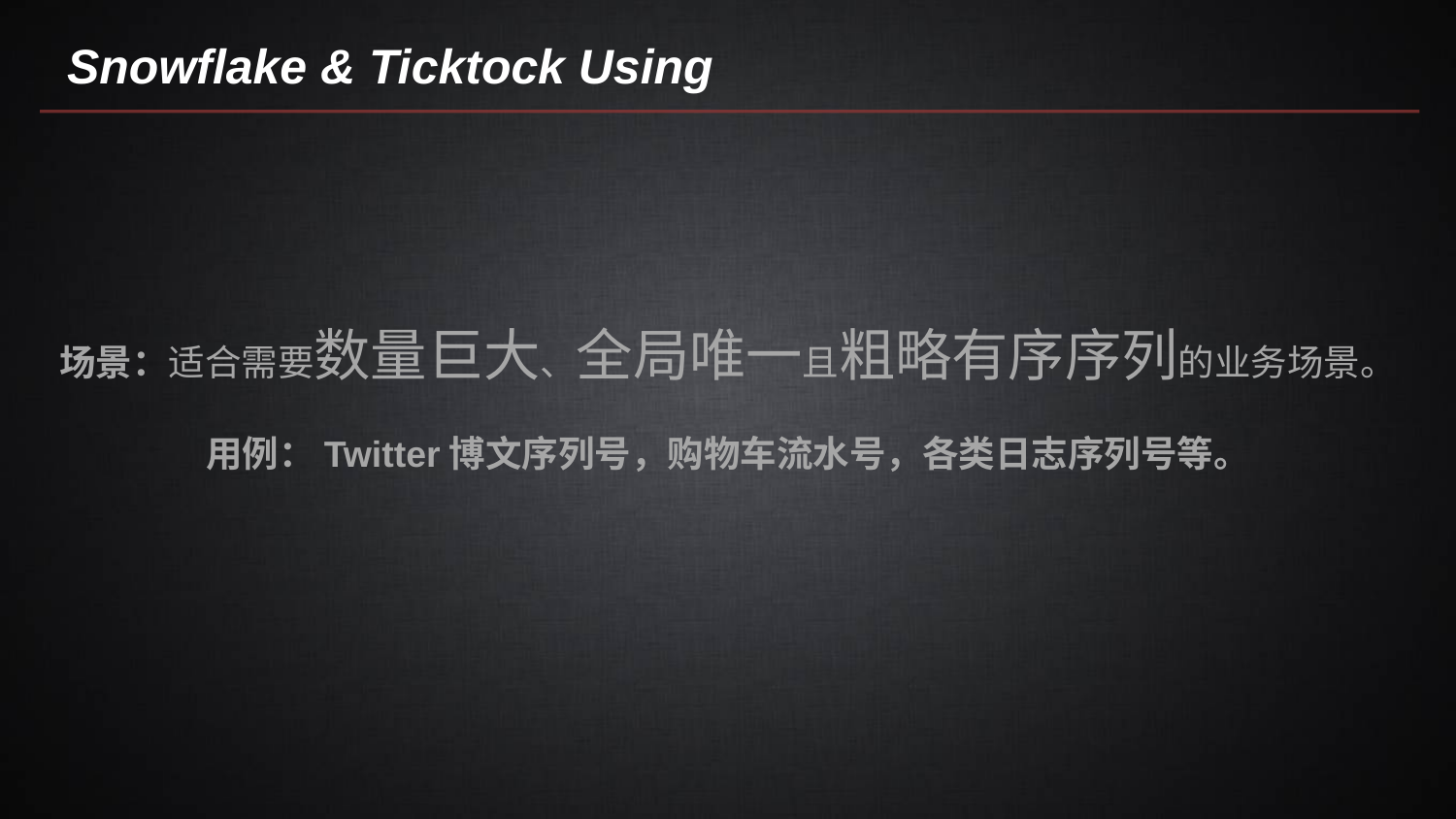

Snowflake & Ticktock Using
场景：适合需要数量巨大、全局唯一且粗略有序序列的业务场景。

用例：Twitter博文序列号，购物车流水号，各类日志序列号等。